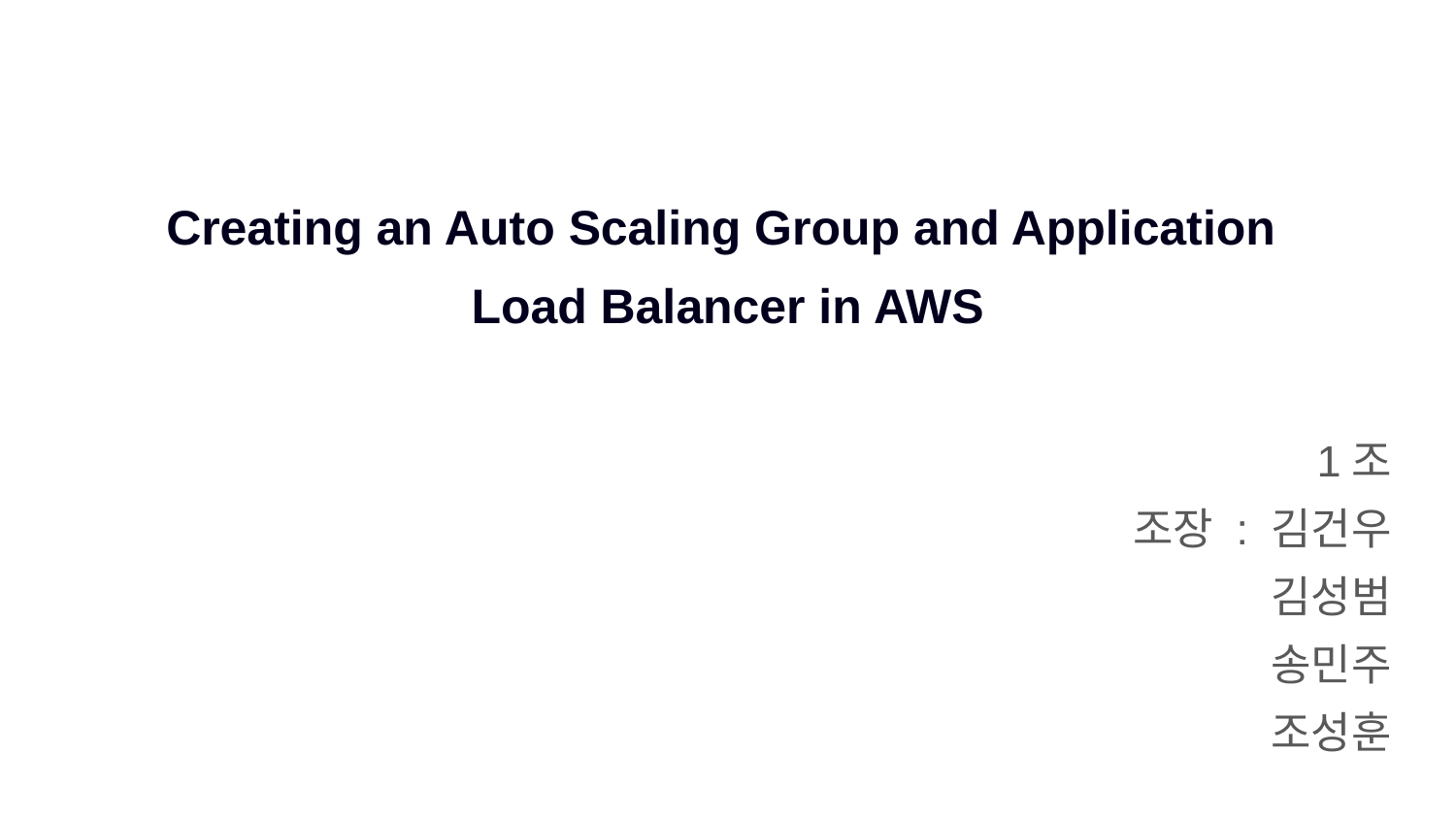

# Creating an Auto Scaling Group and Application
Load Balancer in AWS
1조
조장 : 김건우
김성범
송민주
조성훈